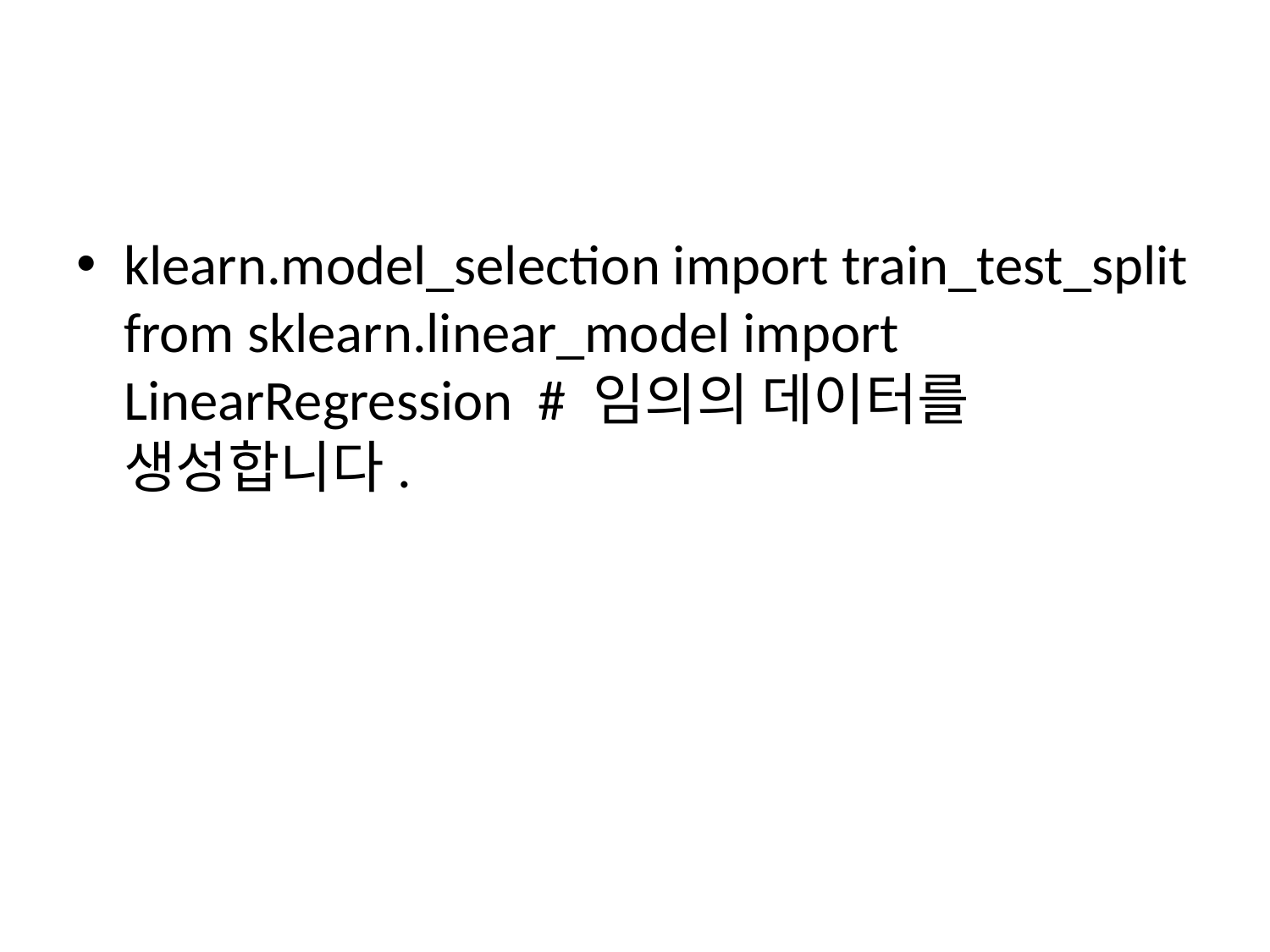

#
klearn.model_selection import train_test_split from sklearn.linear_model import LinearRegression  # 임의의 데이터를 생성합니다.